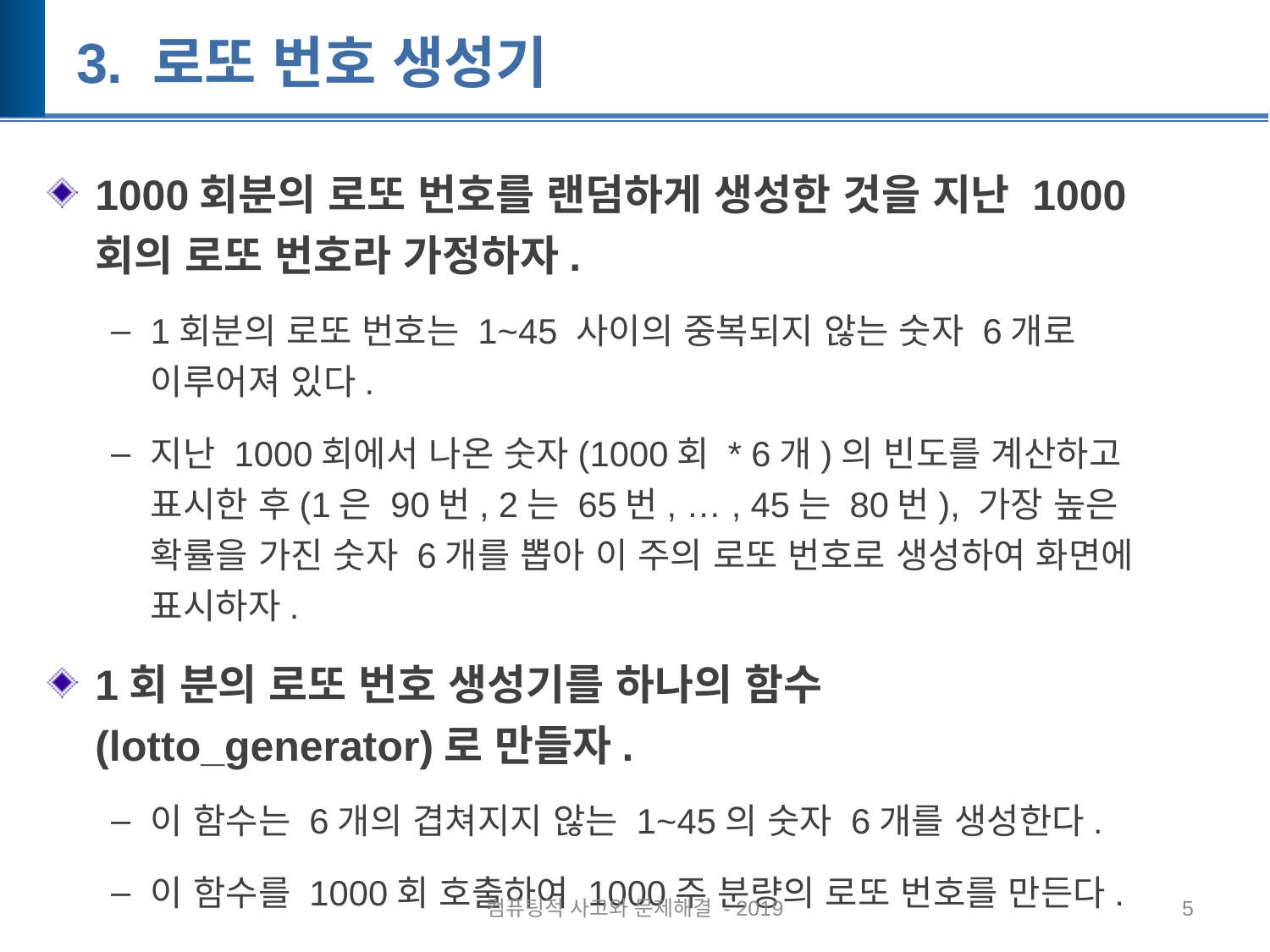

# 3. 로또 번호 생성기
1000회분의 로또 번호를 랜덤하게 생성한 것을 지난 1000회의 로또 번호라 가정하자.
1회분의 로또 번호는 1~45 사이의 중복되지 않는 숫자 6개로 이루어져 있다.
지난 1000회에서 나온 숫자(1000회 * 6개)의 빈도를 계산하고 표시한 후(1은 90번, 2는 65번, … , 45는 80번), 가장 높은 확률을 가진 숫자 6개를 뽑아 이 주의 로또 번호로 생성하여 화면에 표시하자.
1회 분의 로또 번호 생성기를 하나의 함수(lotto_generator)로 만들자.
이 함수는 6개의 겹쳐지지 않는 1~45의 숫자 6개를 생성한다.
이 함수를 1000회 호출하여 1000주 분량의 로또 번호를 만든다.
컴퓨팅적 사고와 문제해결 - 2019
5